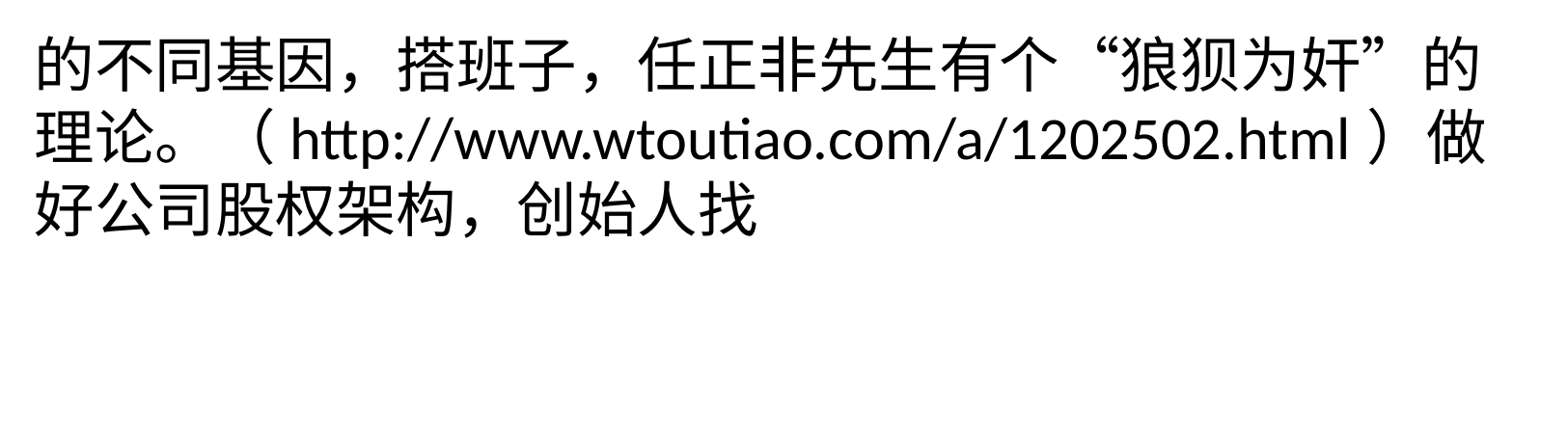

的不同基因，搭班子，任正非先生有个“狼狈为奸”的理论。（http://www.wtoutiao.com/a/1202502.html）做好公司股权架构，创始人找